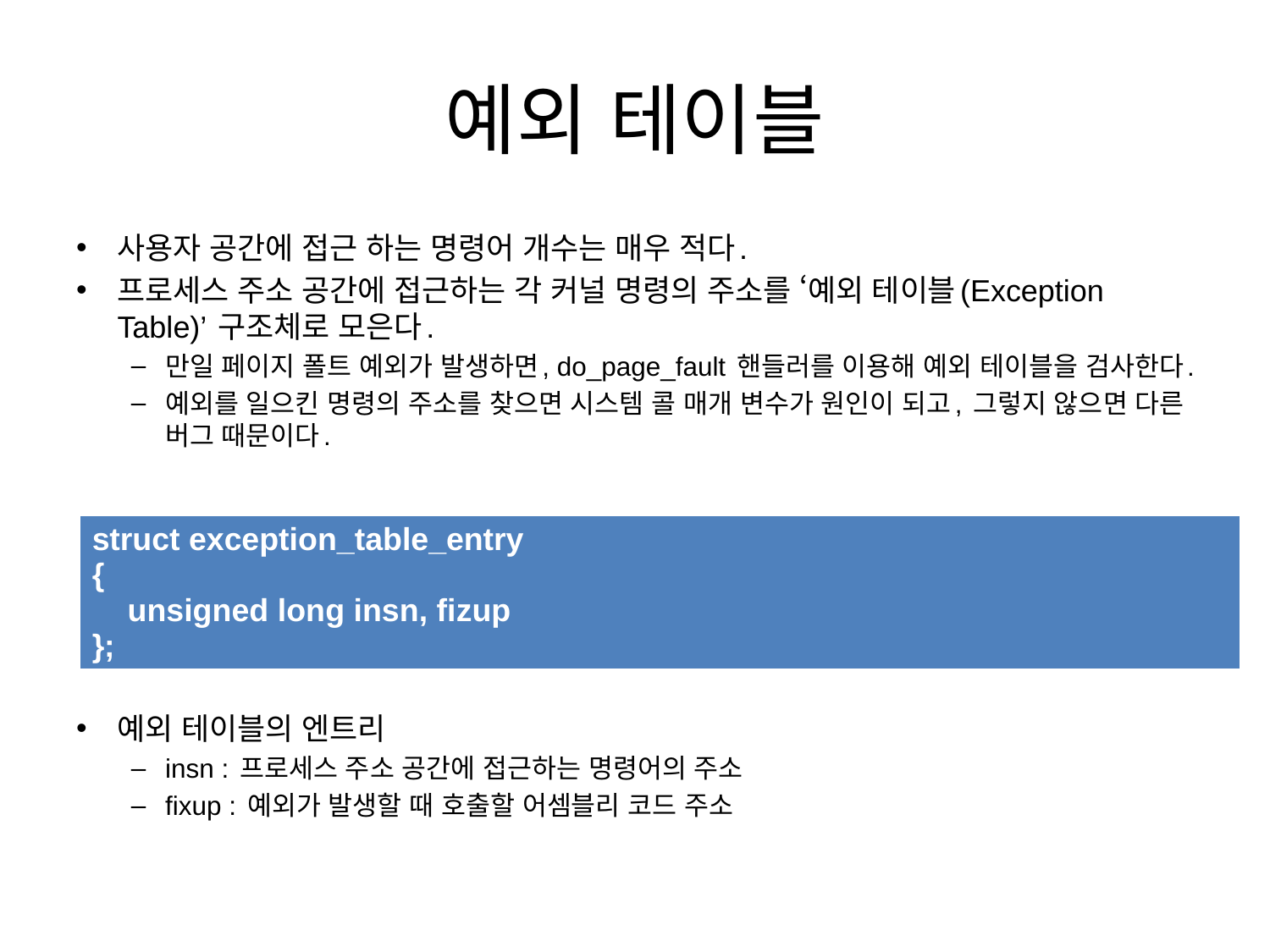

# 예외 테이블
사용자 공간에 접근 하는 명령어 개수는 매우 적다.
프로세스 주소 공간에 접근하는 각 커널 명령의 주소를 ‘예외 테이블(Exception Table)’ 구조체로 모은다.
만일 페이지 폴트 예외가 발생하면, do_page_fault 핸들러를 이용해 예외 테이블을 검사한다.
예외를 일으킨 명령의 주소를 찾으면 시스템 콜 매개 변수가 원인이 되고, 그렇지 않으면 다른 버그 때문이다.

예외 테이블의 엔트리
insn : 프로세스 주소 공간에 접근하는 명령어의 주소
fixup : 예외가 발생할 때 호출할 어셈블리 코드 주소

| struct exception\_table\_entry { unsigned long insn, fizup }; |
| --- |